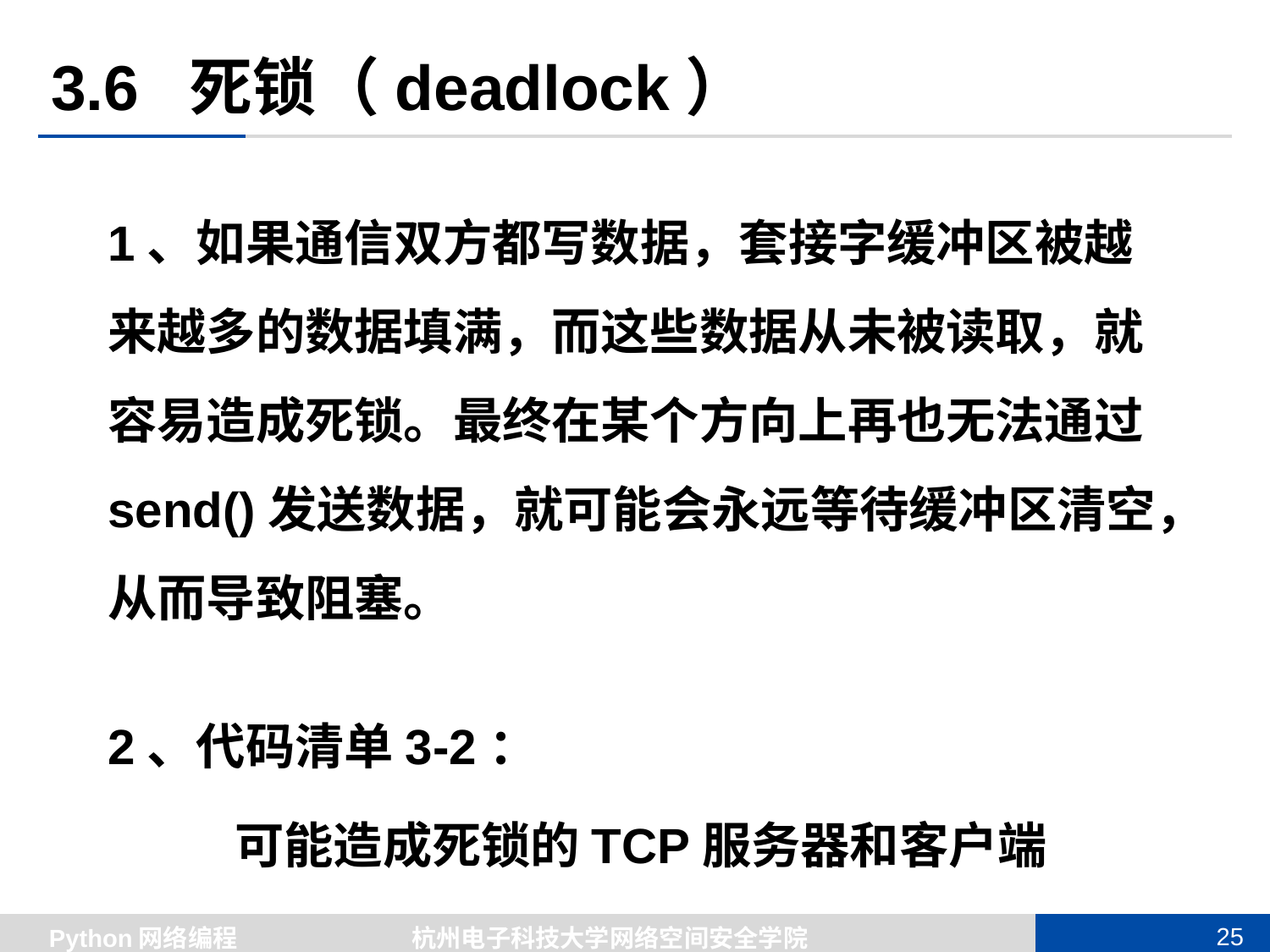

# 3.6  死锁（deadlock）
1、如果通信双方都写数据，套接字缓冲区被越来越多的数据填满，而这些数据从未被读取，就容易造成死锁。最终在某个方向上再也无法通过send()发送数据，就可能会永远等待缓冲区清空，从而导致阻塞。

2、代码清单3-2：
	可能造成死锁的TCP服务器和客户端